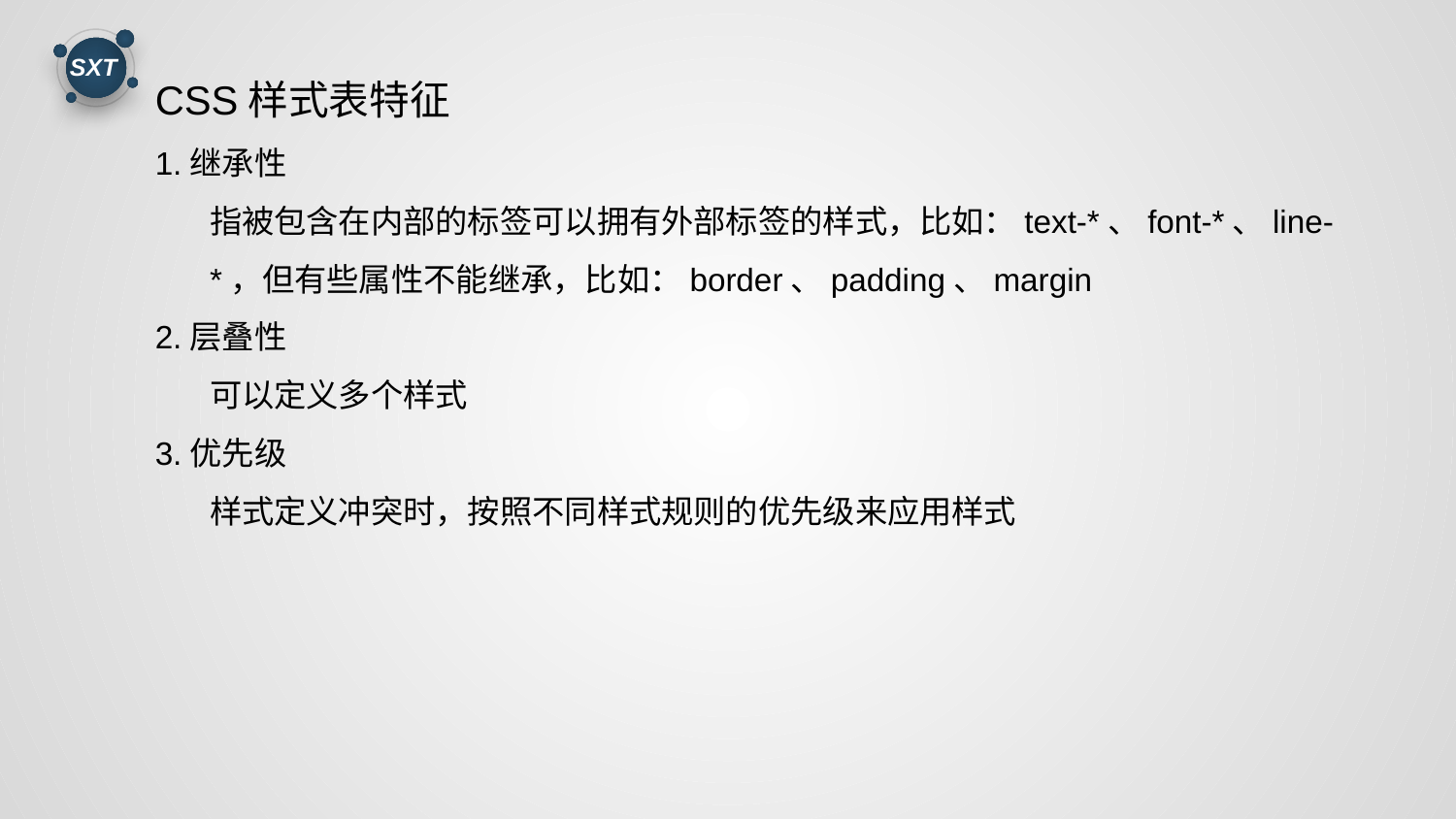

CSS样式表特征
1.继承性
指被包含在内部的标签可以拥有外部标签的样式，比如：text-*、font-*、line-*，但有些属性不能继承，比如：border、padding、margin
2.层叠性
可以定义多个样式
3.优先级
样式定义冲突时，按照不同样式规则的优先级来应用样式